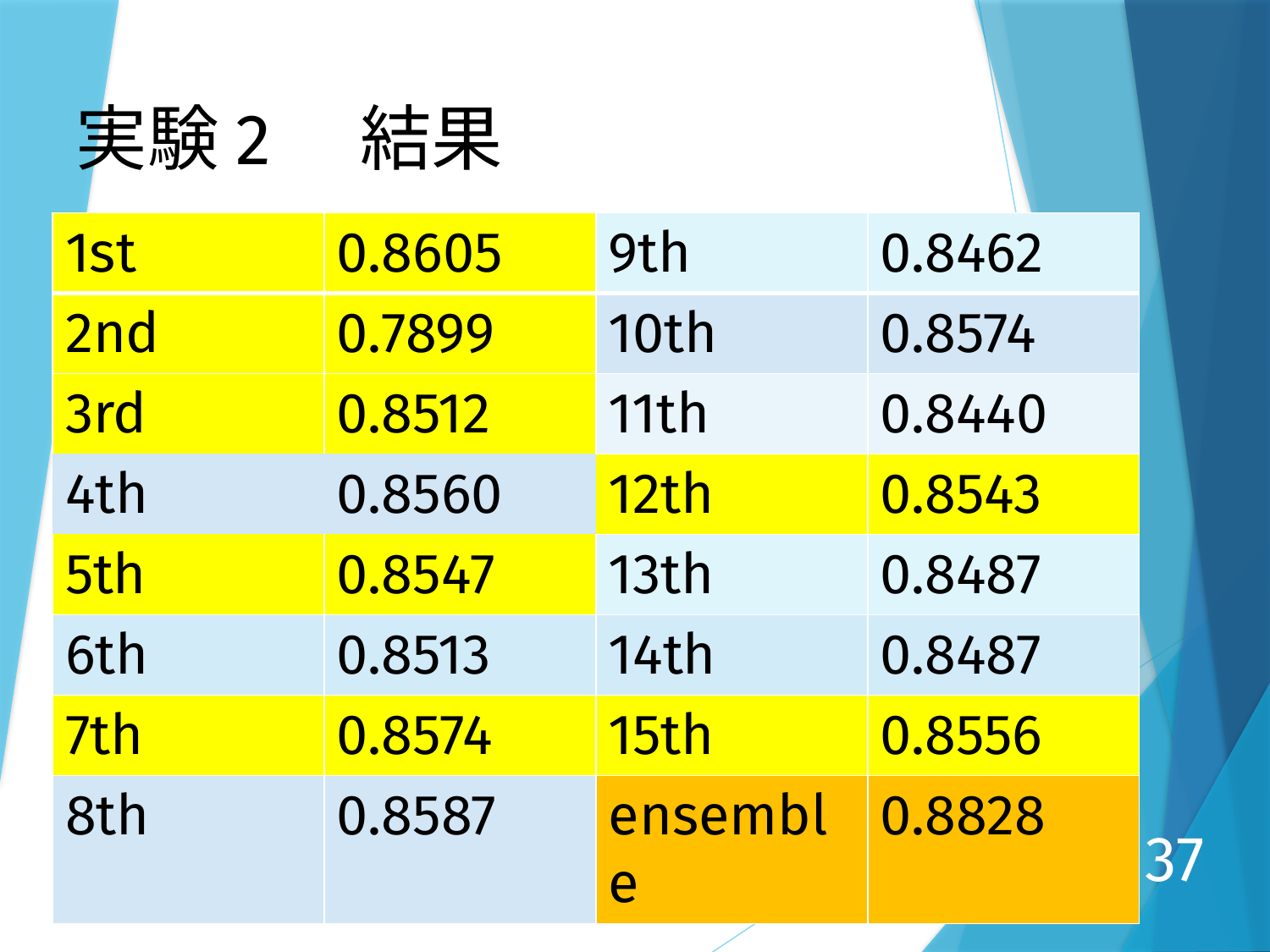

実験2　結果
| 1st | 0.8605 | 9th | 0.8462 |
| --- | --- | --- | --- |
| 2nd | 0.7899 | 10th | 0.8574 |
| 3rd | 0.8512 | 11th | 0.8440 |
| 4th | 0.8560 | 12th | 0.8543 |
| 5th | 0.8547 | 13th | 0.8487 |
| 6th | 0.8513 | 14th | 0.8487 |
| 7th | 0.8574 | 15th | 0.8556 |
| 8th | 0.8587 | ensemble | 0.8828 |

37